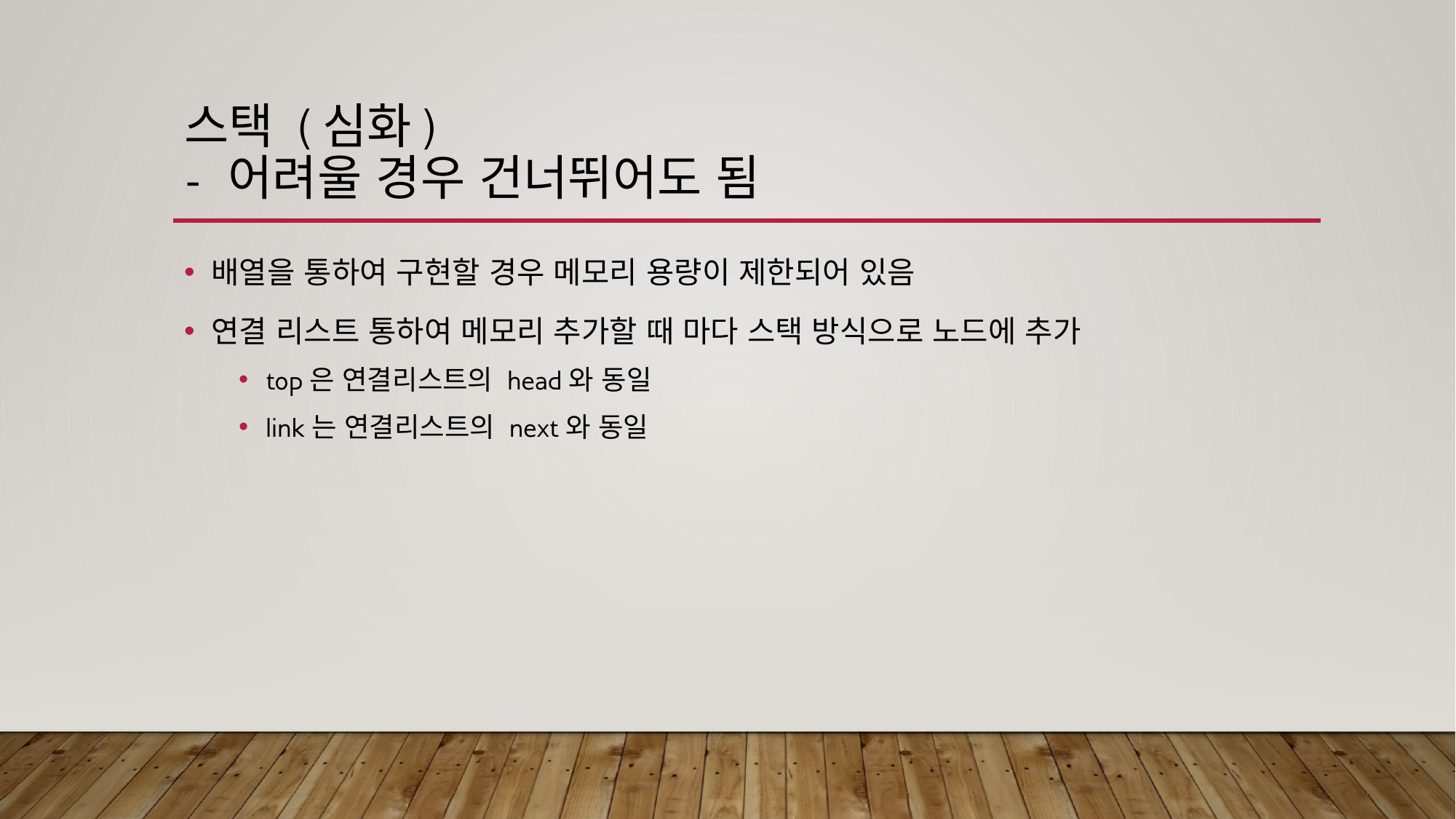

# 스택 (심화) - 어려울 경우 건너뛰어도 됨
배열을 통하여 구현할 경우 메모리 용량이 제한되어 있음
연결 리스트 통하여 메모리 추가할 때 마다 스택 방식으로 노드에 추가
top은 연결리스트의 head와 동일
link는 연결리스트의 next와 동일